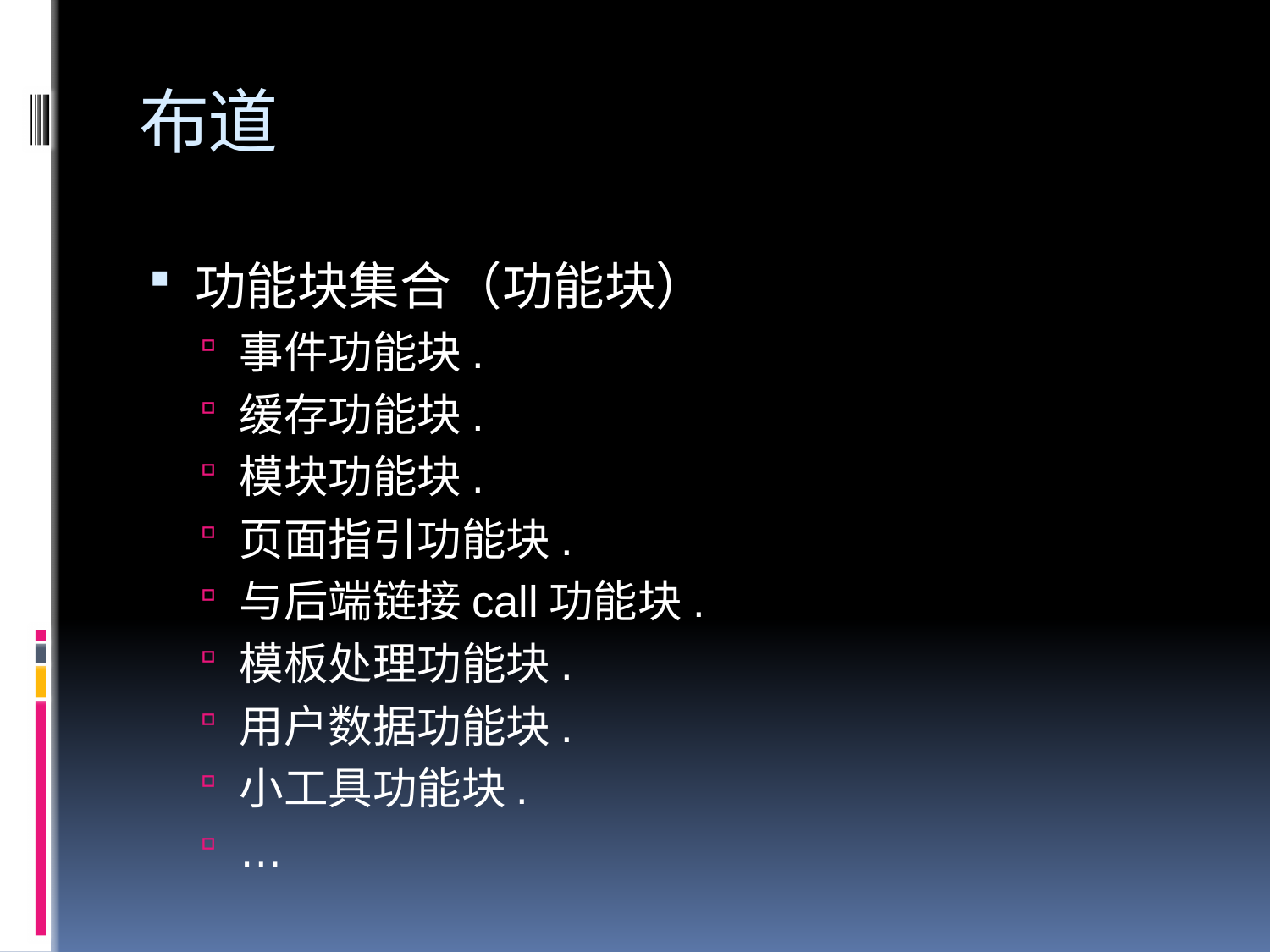

# 布道
功能块集合（功能块）
事件功能块.
缓存功能块.
模块功能块.
页面指引功能块.
与后端链接call功能块.
模板处理功能块.
用户数据功能块.
小工具功能块.
…